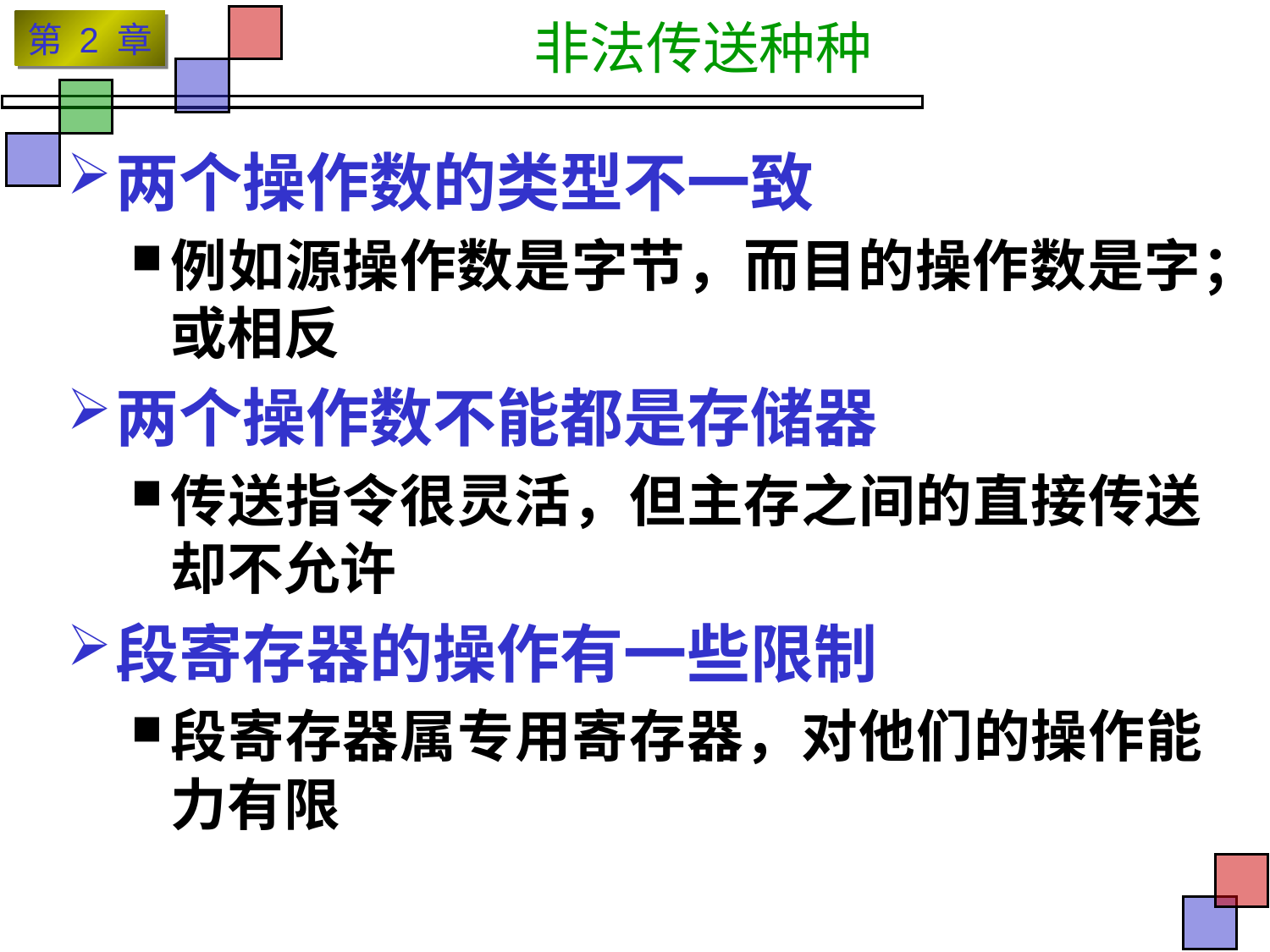

# 非法传送种种
两个操作数的类型不一致
例如源操作数是字节，而目的操作数是字；或相反
两个操作数不能都是存储器
传送指令很灵活，但主存之间的直接传送却不允许
段寄存器的操作有一些限制
段寄存器属专用寄存器，对他们的操作能力有限